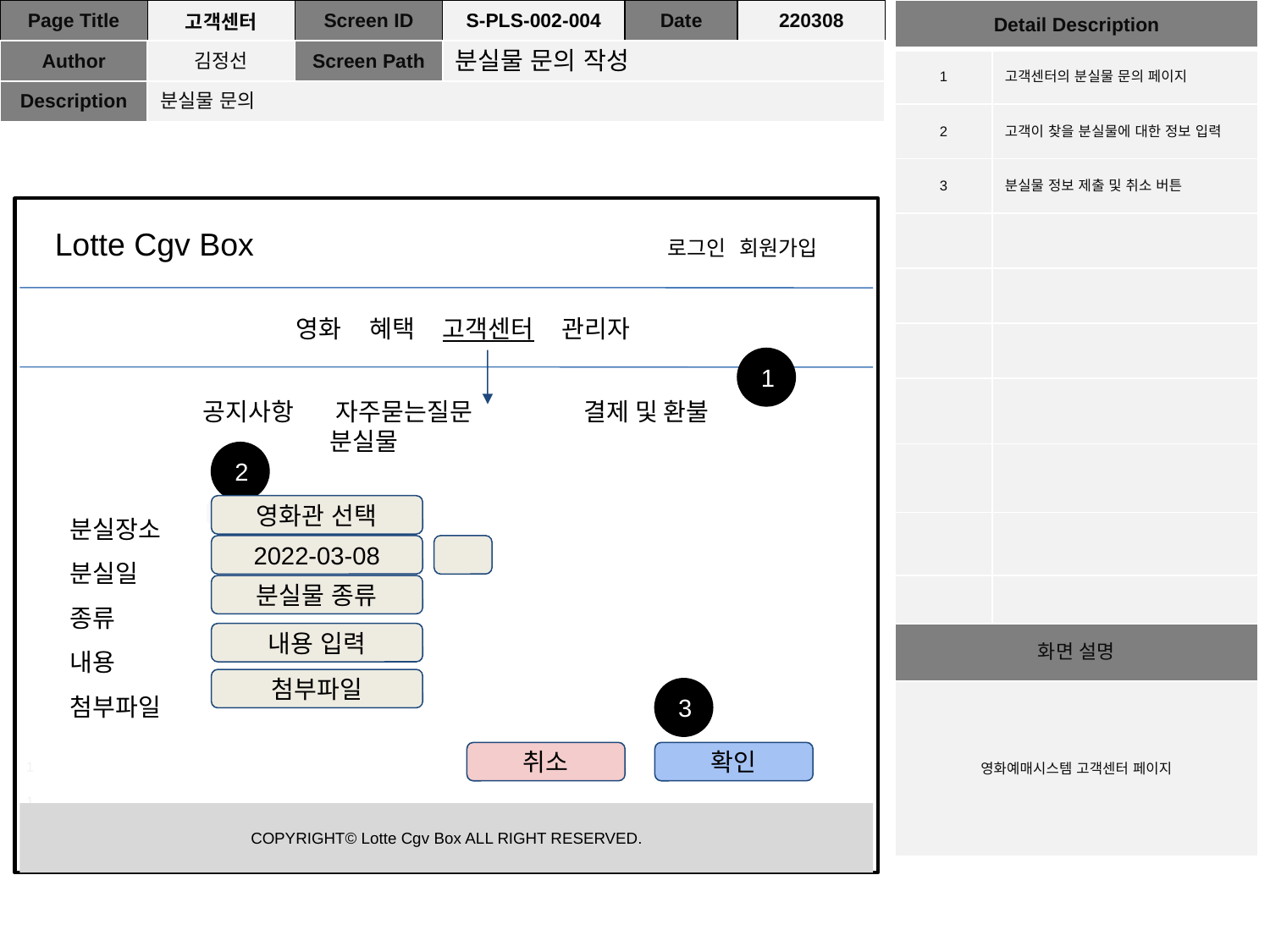

| Page Title | 고객센터 | Screen ID | S-PLS-002-004 | Date | 220308 |
| --- | --- | --- | --- | --- | --- |
| Author | 김정선 | Screen Path | 분실물 문의 작성 |  |  |
| Description | 분실물 문의 |  |  |  |  |
| Detail Description |  |
| --- | --- |
| 1 | 고객센터의 분실물 문의 페이지 |
| 2 | 고객이 찾을 분실물에 대한 정보 입력 |
| 3 | 분실물 정보 제출 및 취소 버튼 |
|  |  |
|  |  |
|  |  |
|  |  |
|  |  |
|  |  |
|  |  |
| 화면 설명 |  |
| 영화예매시스템 고객센터 페이지 |  |

Lotte Cgv Box
로그인   회원가입
영화     혜택     고객센터     관리자
1
공지사항 	 자주묻는질문	결제 및 환불		분실물
2
분실장소
분실일
종류
내용
첨부파일
영화관 선택

2022-03-08

분실물 종류
내용 입력
첨부파일
3
취소
확인
1
1

COPYRIGHT© Lotte Cgv Box ALL RIGHT RESERVED.